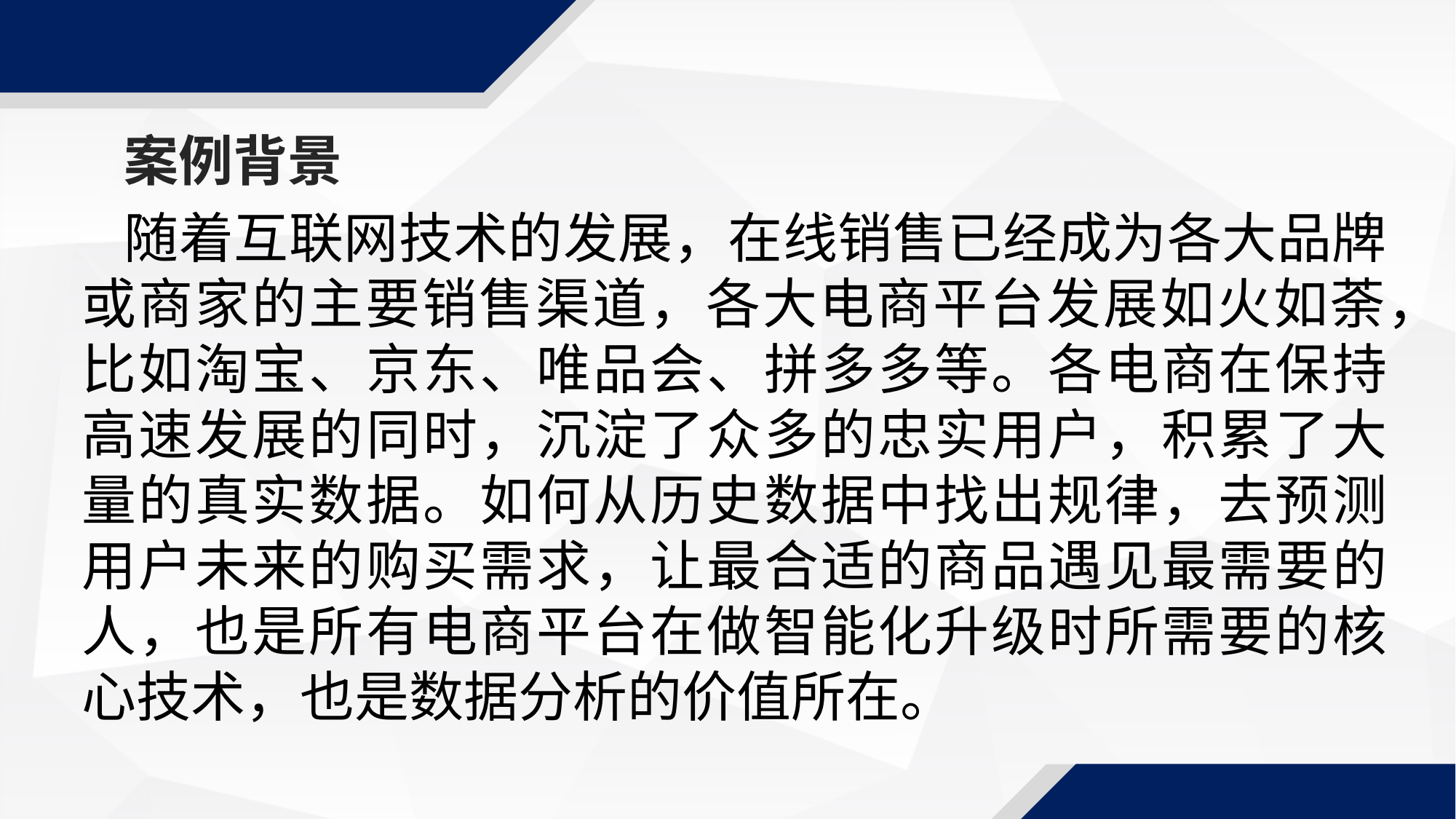

案例背景
随着互联网技术的发展，在线销售已经成为各大品牌或商家的主要销售渠道，各大电商平台发展如火如荼，比如淘宝、京东、唯品会、拼多多等。各电商在保持高速发展的同时，沉淀了众多的忠实用户，积累了大量的真实数据。如何从历史数据中找出规律，去预测用户未来的购买需求，让最合适的商品遇见最需要的人，也是所有电商平台在做智能化升级时所需要的核心技术，也是数据分析的价值所在。